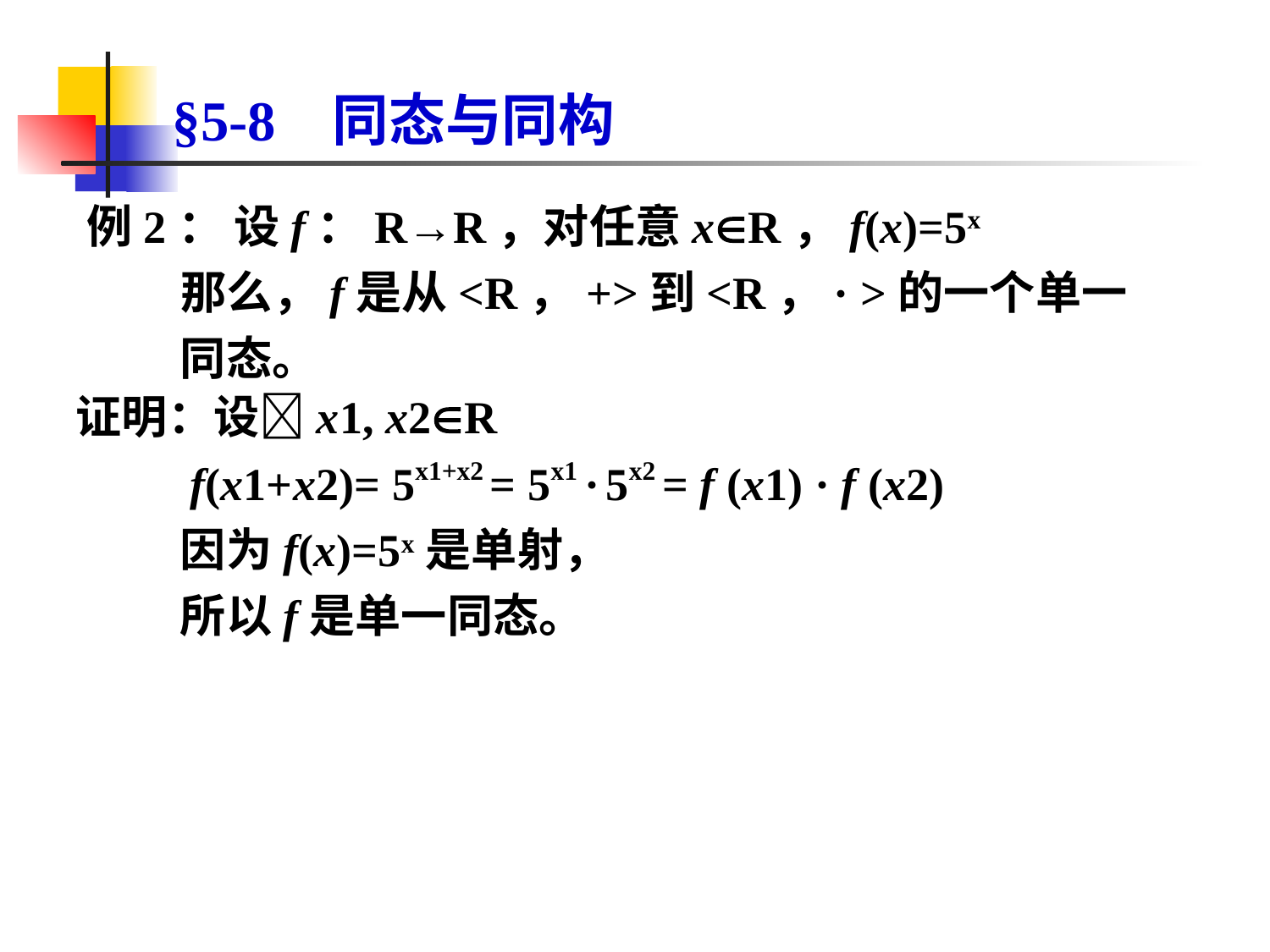

# §5-8   同态与同构
例2： 设f：R→R，对任意x∈R，f(x)=5x
        那么，f是从<R，+>到<R，· >的一个单一同态。
证明：设∀x1, x2∈R
          f(x1+x2)= 5x1+x2 = 5x1 · 5x2 = f (x1) · f (x2)
         因为f(x)=5x是单射，
         所以f是单一同态。
10